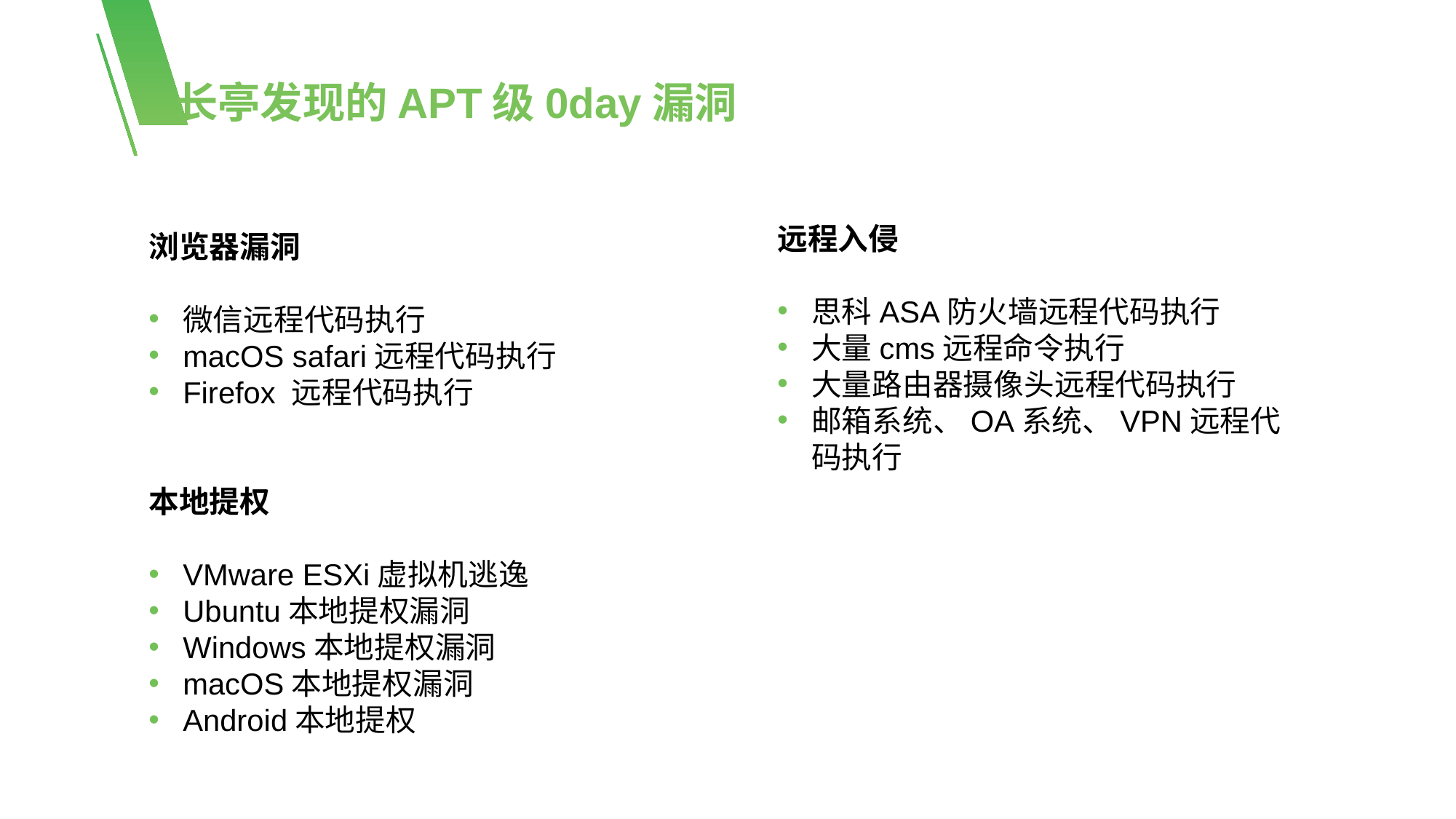

长亭发现的APT级0day漏洞
远程入侵

思科ASA防火墙远程代码执行
大量cms远程命令执行
大量路由器摄像头远程代码执行
邮箱系统、OA系统、VPN远程代码执行

浏览器漏洞

微信远程代码执行
macOS safari远程代码执行
Firefox 远程代码执行
本地提权

VMware ESXi虚拟机逃逸
Ubuntu本地提权漏洞
Windows本地提权漏洞
macOS本地提权漏洞
Android本地提权